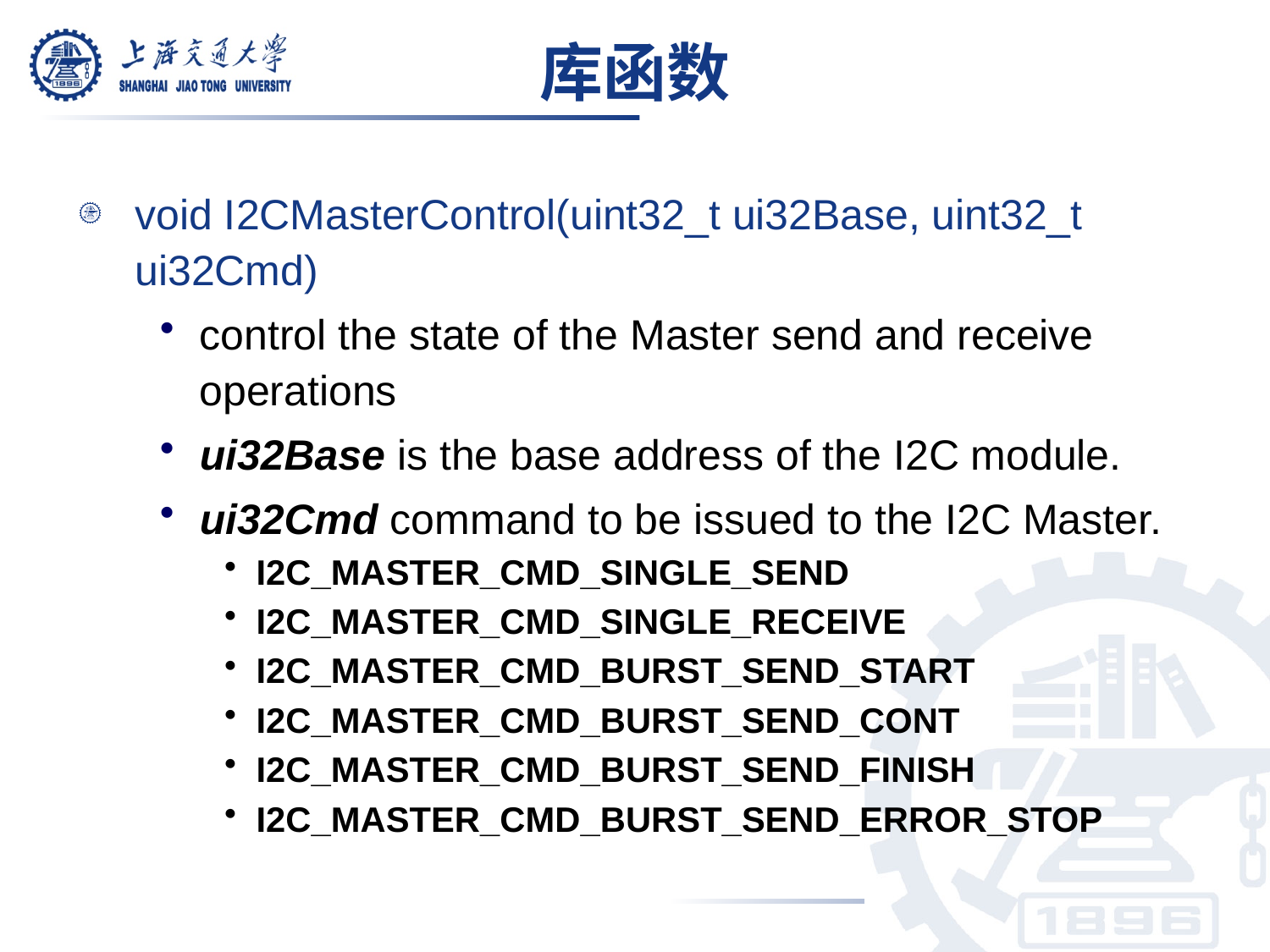

# 库函数
void I2CMasterControl(uint32_t ui32Base, uint32_t ui32Cmd)
control the state of the Master send and receive operations
ui32Base is the base address of the I2C module.
ui32Cmd command to be issued to the I2C Master.
I2C_MASTER_CMD_SINGLE_SEND
I2C_MASTER_CMD_SINGLE_RECEIVE
I2C_MASTER_CMD_BURST_SEND_START
I2C_MASTER_CMD_BURST_SEND_CONT
I2C_MASTER_CMD_BURST_SEND_FINISH
I2C_MASTER_CMD_BURST_SEND_ERROR_STOP